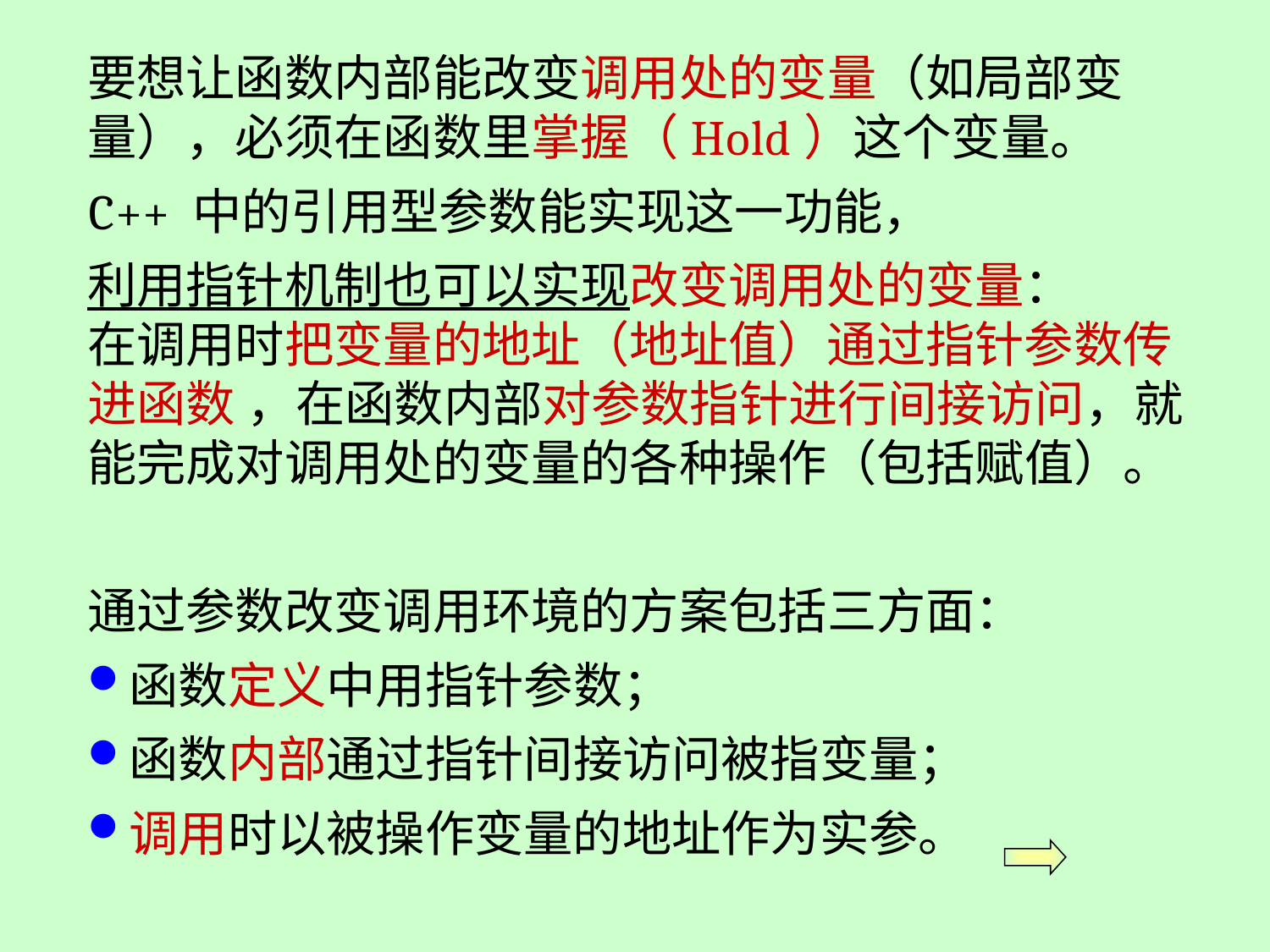

要想让函数内部能改变调用处的变量（如局部变量），必须在函数里掌握（Hold）这个变量。
C++ 中的引用型参数能实现这一功能，
利用指针机制也可以实现改变调用处的变量：
在调用时把变量的地址（地址值）通过指针参数传进函数 ，在函数内部对参数指针进行间接访问，就能完成对调用处的变量的各种操作（包括赋值）。

通过参数改变调用环境的方案包括三方面：
函数定义中用指针参数；
函数内部通过指针间接访问被指变量；
调用时以被操作变量的地址作为实参。

25